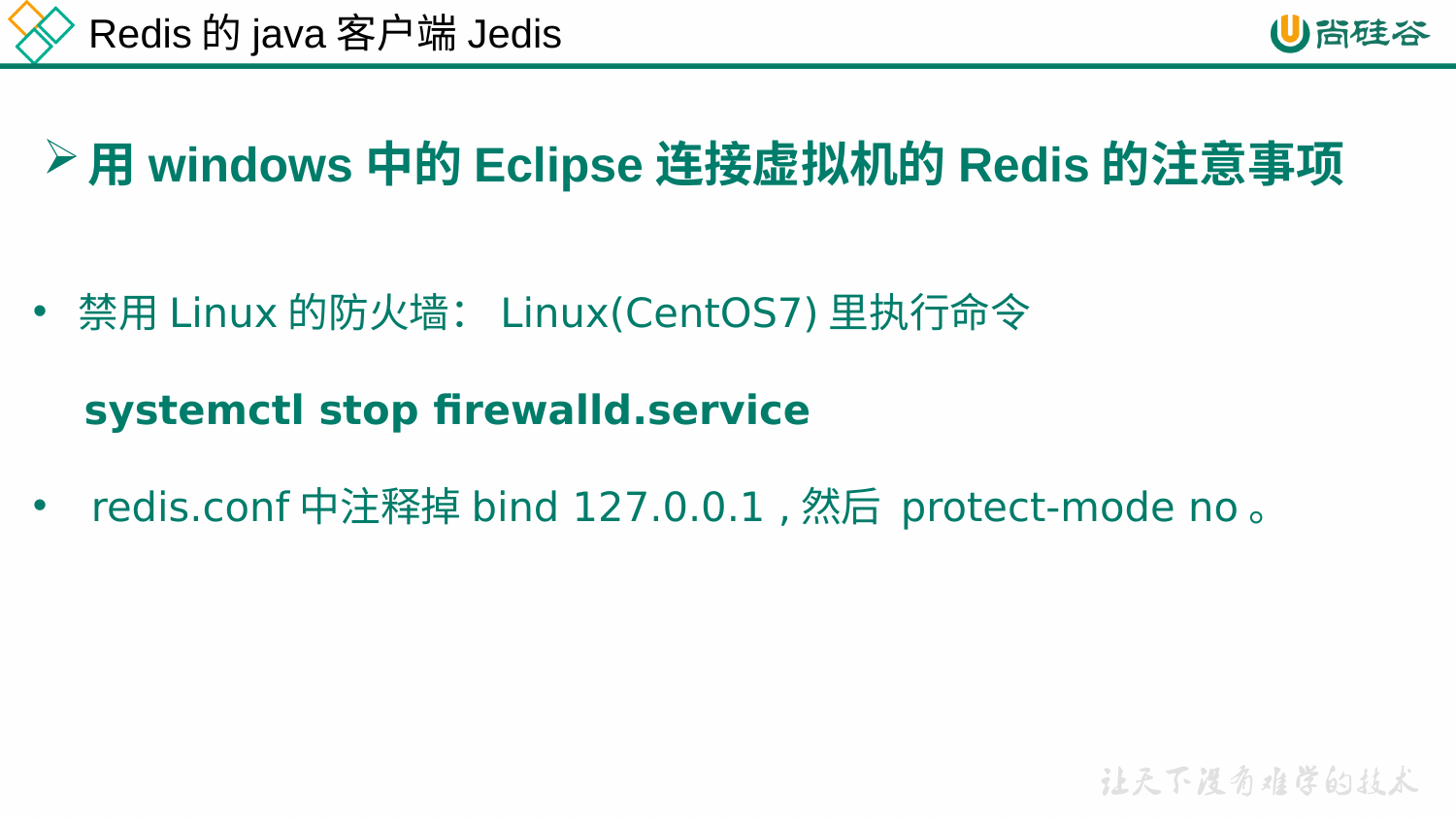

Redis的java客户端Jedis
用windows中的Eclipse连接虚拟机的Redis的注意事项
禁用Linux的防火墙：Linux(CentOS7)里执行命令
    systemctl stop firewalld.service
 redis.conf中注释掉bind 127.0.0.1 ,然后 protect-mode no。